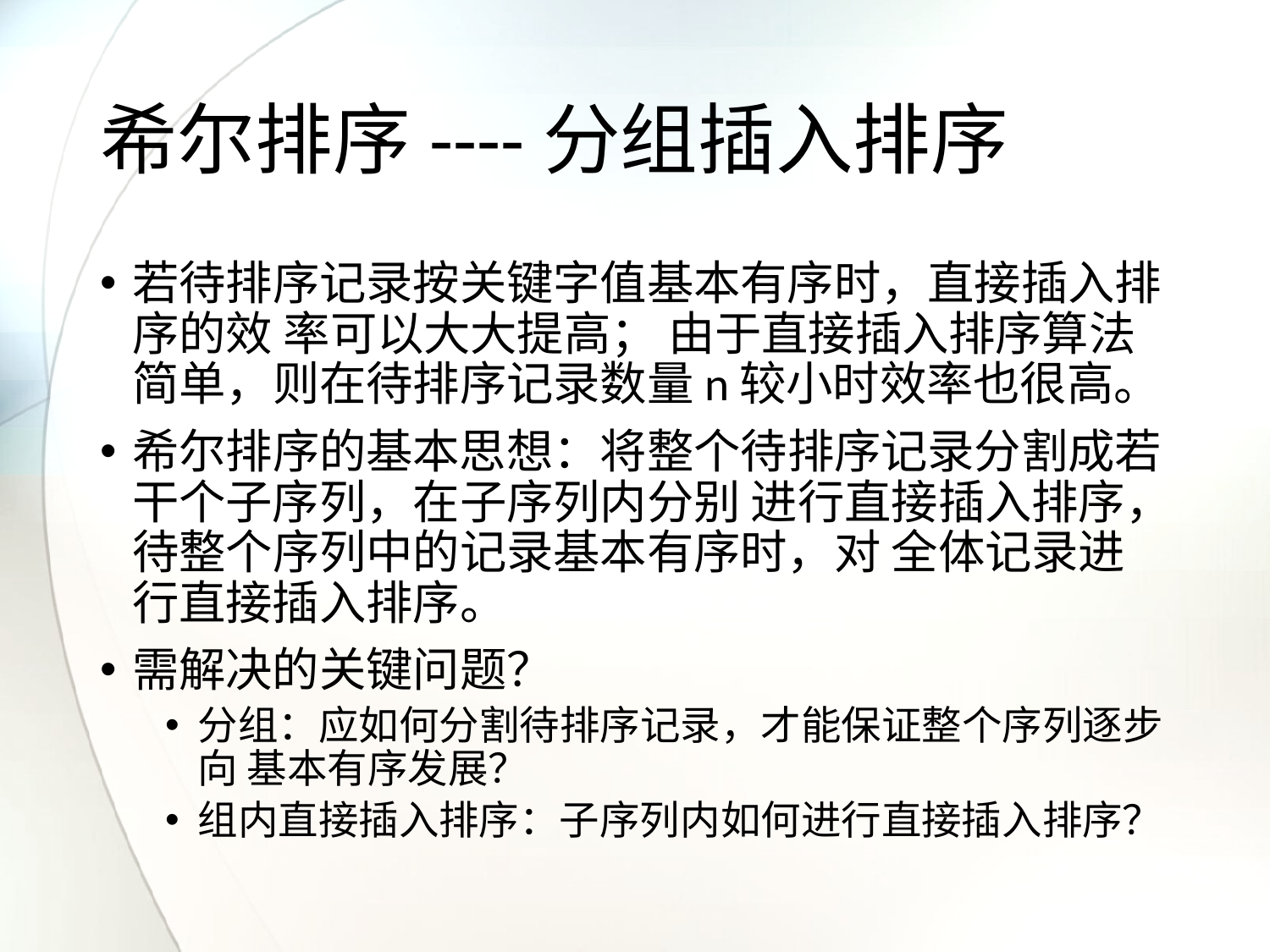

# 希尔排序----分组插入排序
若待排序记录按关键字值基本有序时，直接插入排序的效 率可以大大提高； 由于直接插入排序算法简单，则在待排序记录数量n较小时效率也很高。
希尔排序的基本思想：将整个待排序记录分割成若干个子序列，在子序列内分别 进行直接插入排序，待整个序列中的记录基本有序时，对 全体记录进行直接插入排序。
需解决的关键问题？
分组：应如何分割待排序记录，才能保证整个序列逐步向 基本有序发展？
组内直接插入排序：子序列内如何进行直接插入排序？